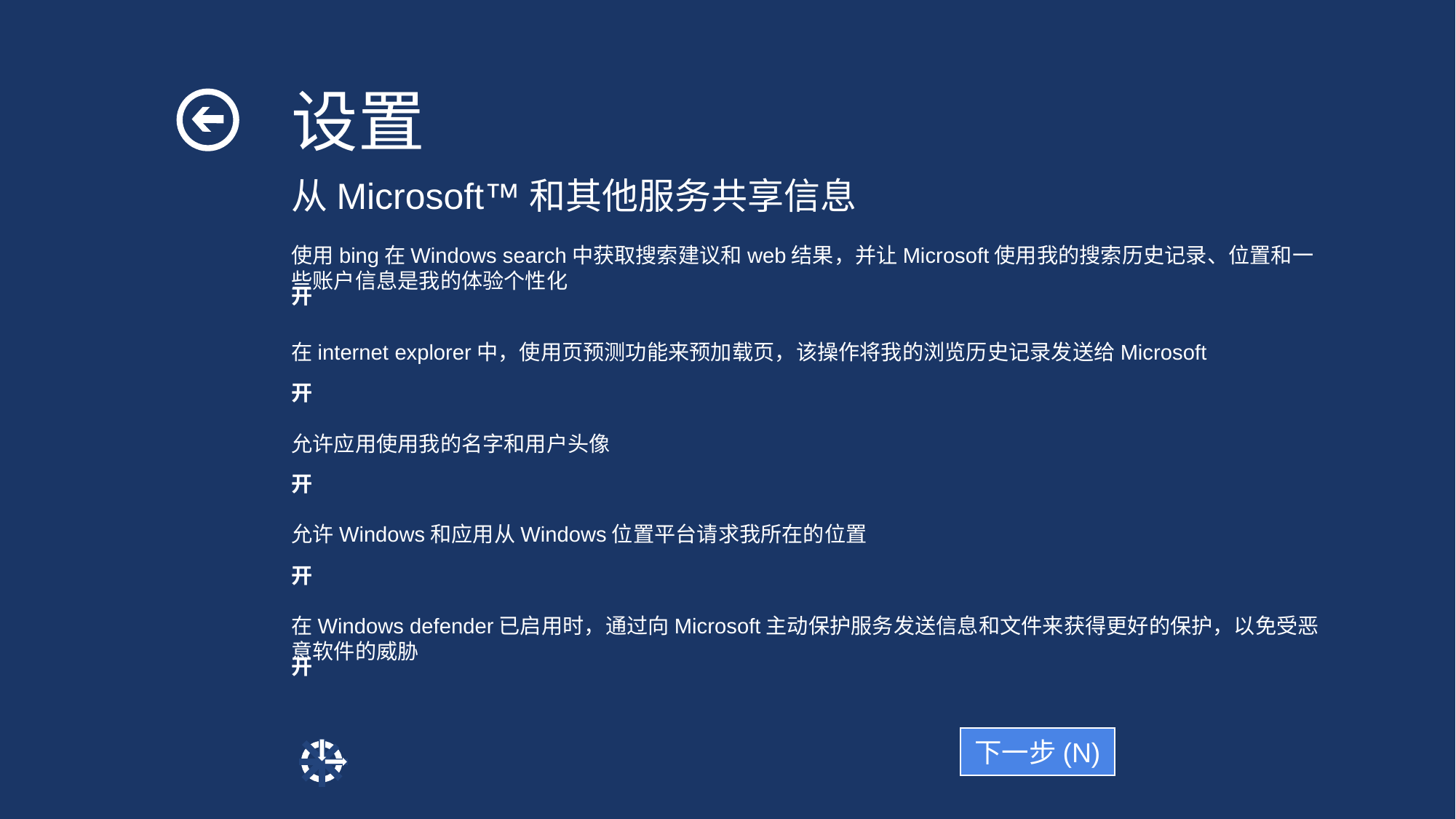

设置

从Microsoft™️和其他服务共享信息
使用bing在Windows search中获取搜索建议和web结果，并让Microsoft使用我的搜索历史记录、位置和一些账户信息是我的体验个性化
开
在internet explorer中，使用页预测功能来预加载页，该操作将我的浏览历史记录发送给Microsoft
开
允许应用使用我的名字和用户头像
开
允许Windows和应用从Windows位置平台请求我所在的位置
开
在Windows defender已启用时，通过向Microsoft主动保护服务发送信息和文件来获得更好的保护，以免受恶意软件的威胁
开
下一步(N)